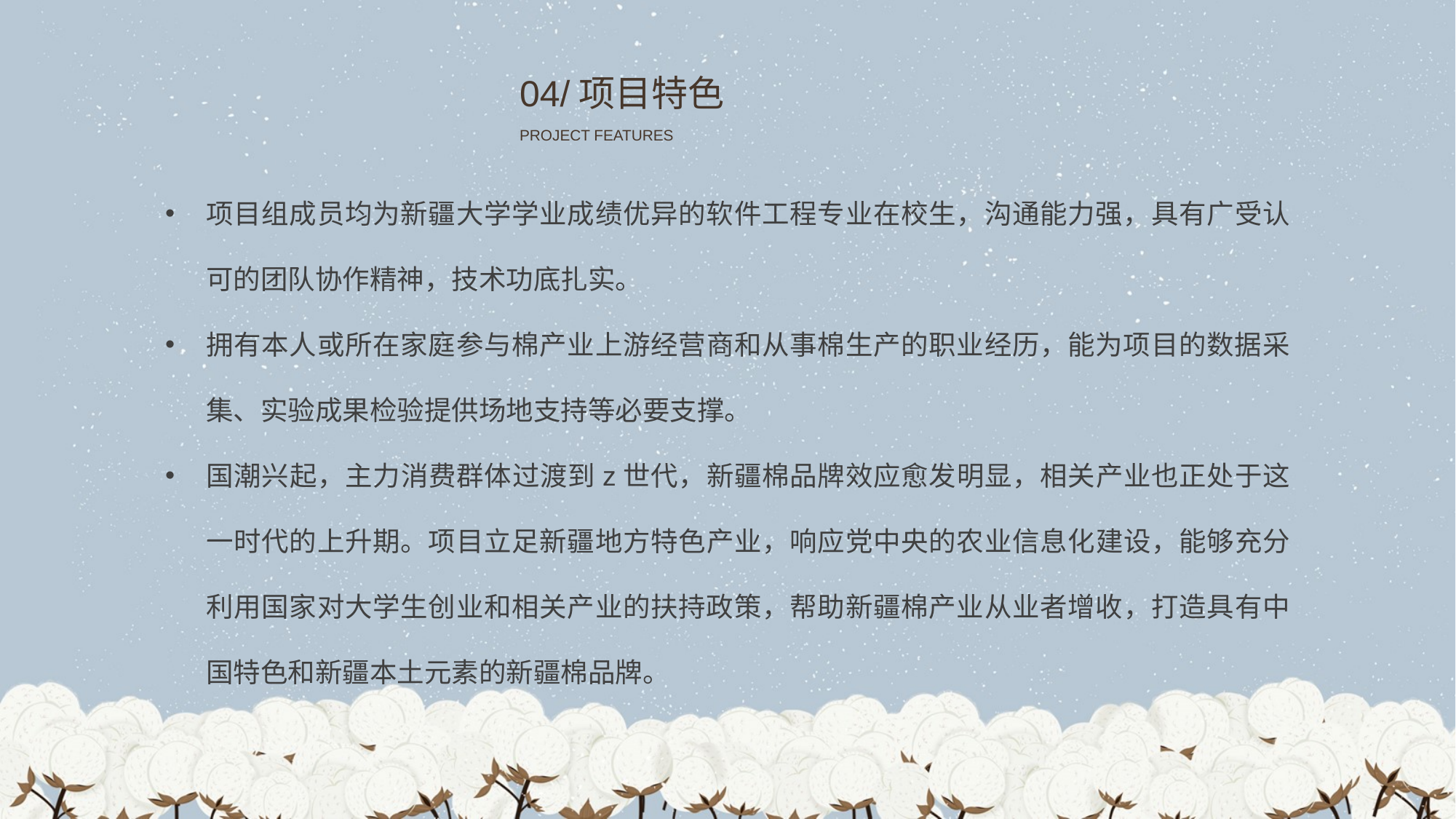

04/项目特色
PROJECT FEATURES
项目组成员均为新疆大学学业成绩优异的软件工程专业在校生，沟通能力强，具有广受认可的团队协作精神，技术功底扎实。
拥有本人或所在家庭参与棉产业上游经营商和从事棉生产的职业经历，能为项目的数据采集、实验成果检验提供场地支持等必要支撑。
国潮兴起，主力消费群体过渡到z世代，新疆棉品牌效应愈发明显，相关产业也正处于这一时代的上升期。项目立足新疆地方特色产业，响应党中央的农业信息化建设，能够充分利用国家对大学生创业和相关产业的扶持政策，帮助新疆棉产业从业者增收，打造具有中国特色和新疆本土元素的新疆棉品牌。